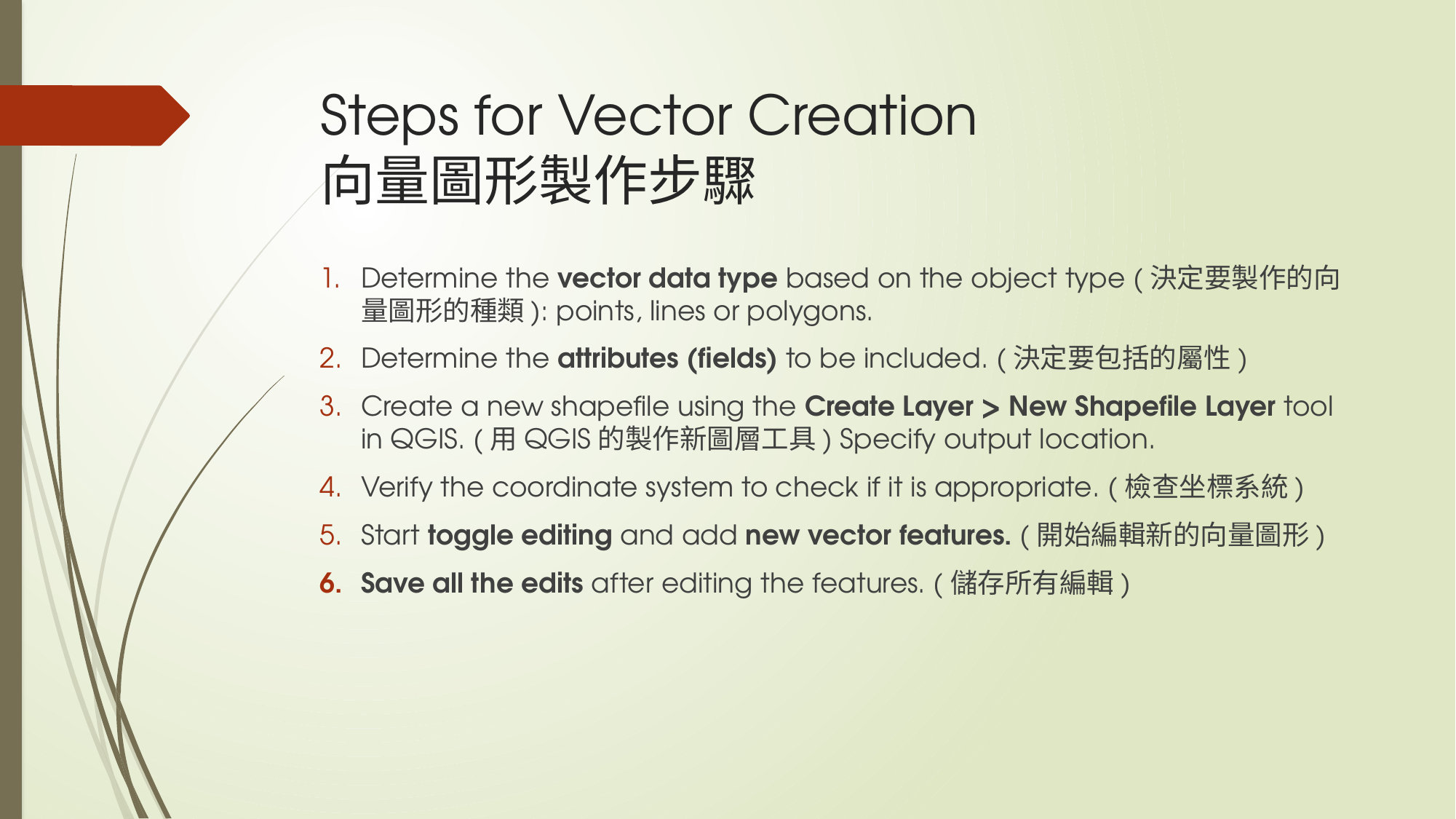

# Steps for Vector Creation 向量圖形製作步驟
Determine the vector data type based on the object type (決定要製作的向量圖形的種類): points, lines or polygons.
Determine the attributes (fields) to be included. (決定要包括的屬性)
Create a new shapefile using the Create Layer > New Shapefile Layer tool in QGIS. (用QGIS的製作新圖層工具) Specify output location.
Verify the coordinate system to check if it is appropriate. (檢查坐標系統)
Start toggle editing and add new vector features. (開始編輯新的向量圖形)
Save all the edits after editing the features. (儲存所有編輯)